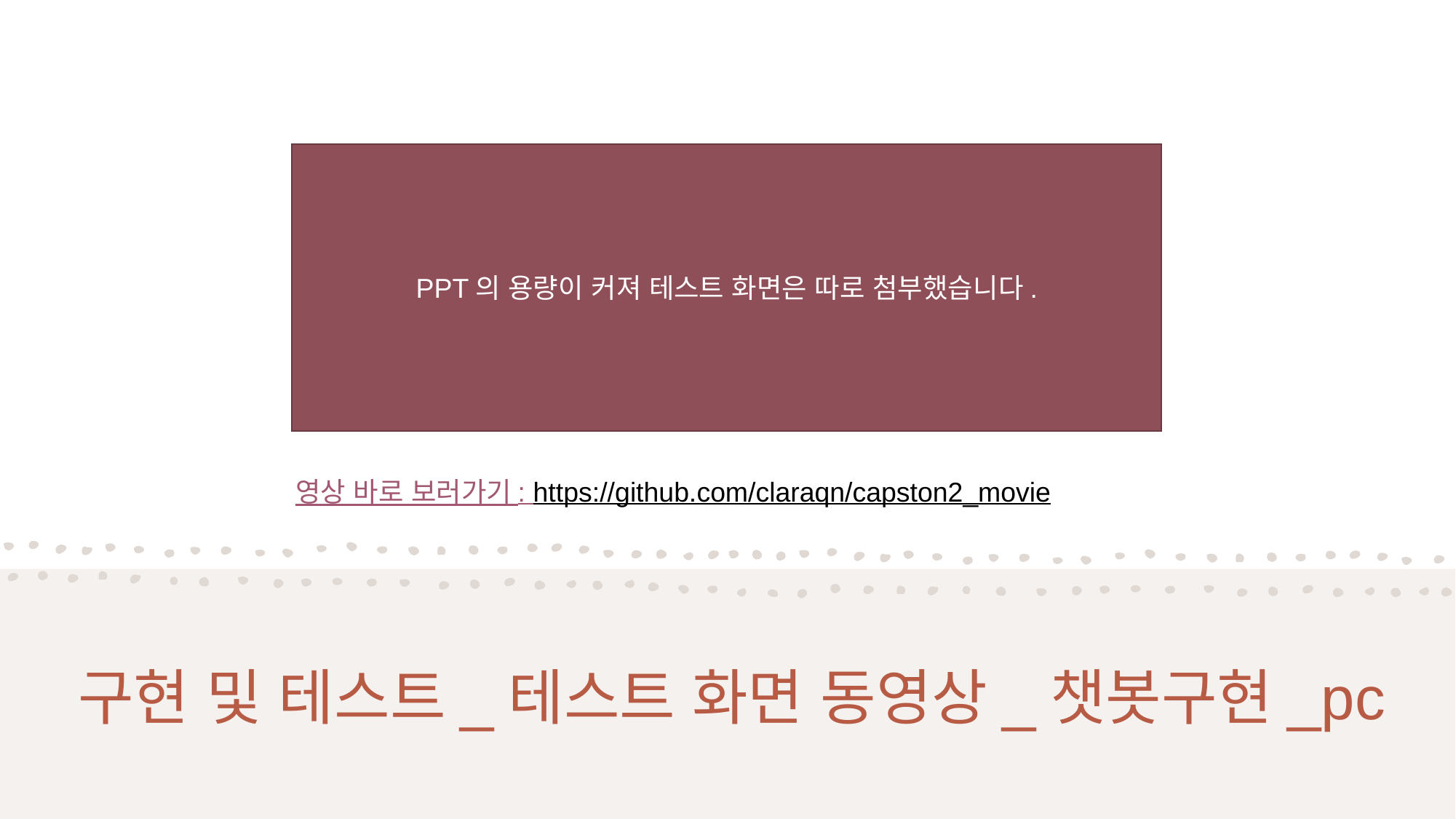

PPT의 용량이 커져 테스트 화면은 따로 첨부했습니다.
영상 바로 보러가기 : https://github.com/claraqn/capston2_movie

구현 및 테스트_테스트 화면 동영상_챗봇구현_pc